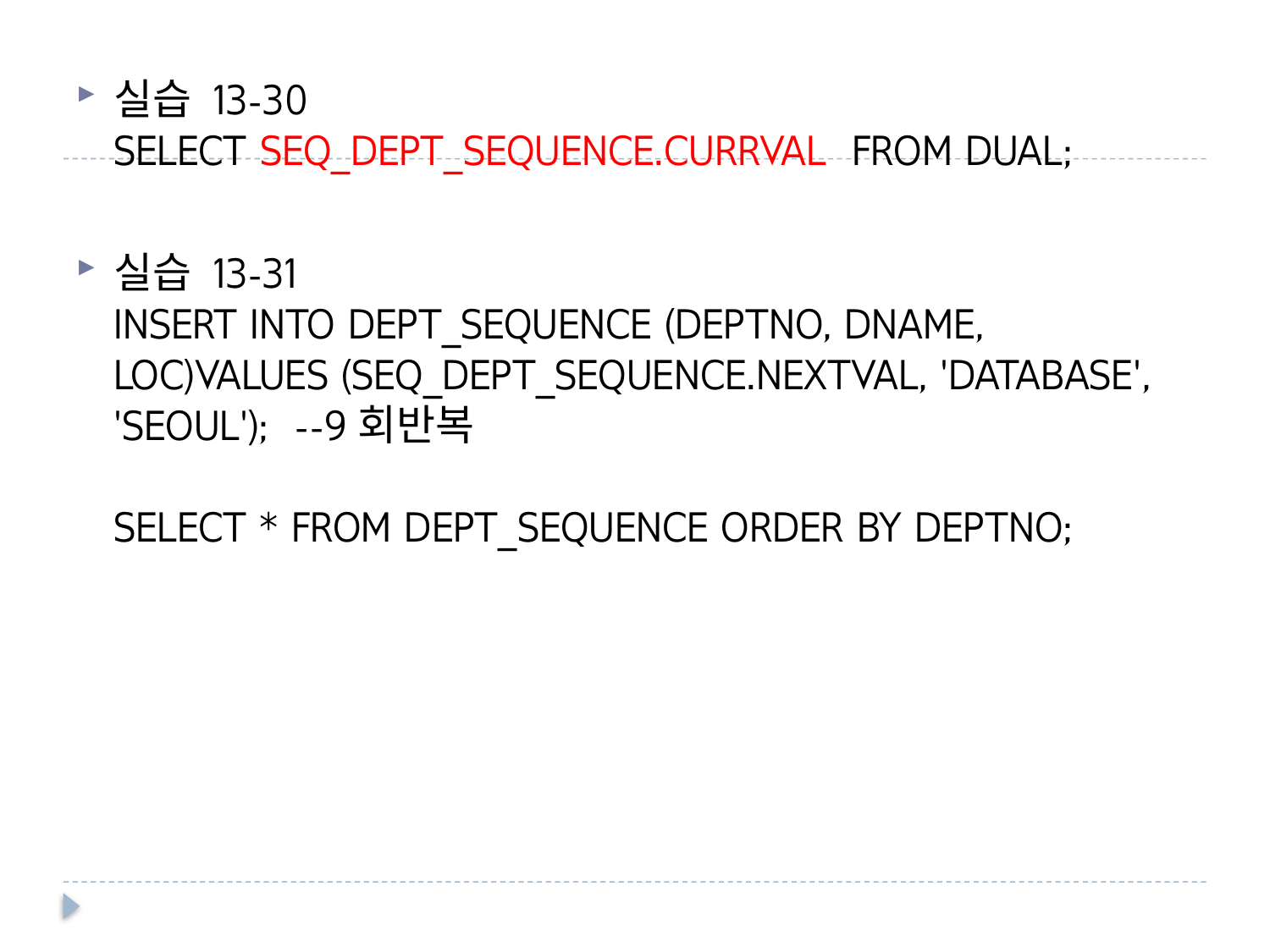

실습 13-30
SELECT SEQ_DEPT_SEQUENCE.CURRVAL  FROM DUAL;

실습 13-31
INSERT INTO DEPT_SEQUENCE (DEPTNO, DNAME, LOC)VALUES (SEQ_DEPT_SEQUENCE.NEXTVAL, 'DATABASE', 'SEOUL');  --9회반복
SELECT * FROM DEPT_SEQUENCE ORDER BY DEPTNO;